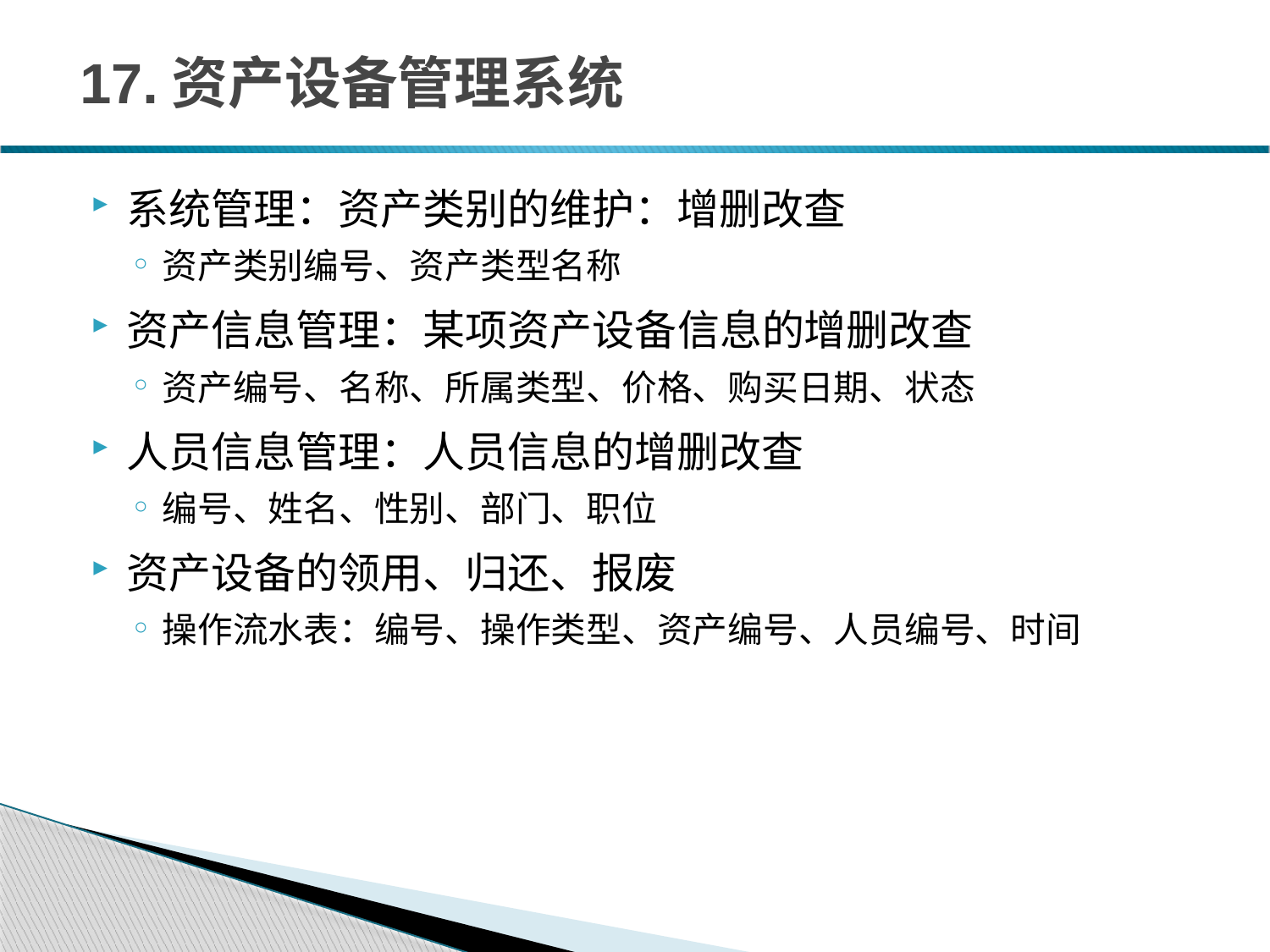

# 17.资产设备管理系统
系统管理：资产类别的维护：增删改查
资产类别编号、资产类型名称
资产信息管理：某项资产设备信息的增删改查
资产编号、名称、所属类型、价格、购买日期、状态
人员信息管理：人员信息的增删改查
编号、姓名、性别、部门、职位
资产设备的领用、归还、报废
操作流水表：编号、操作类型、资产编号、人员编号、时间